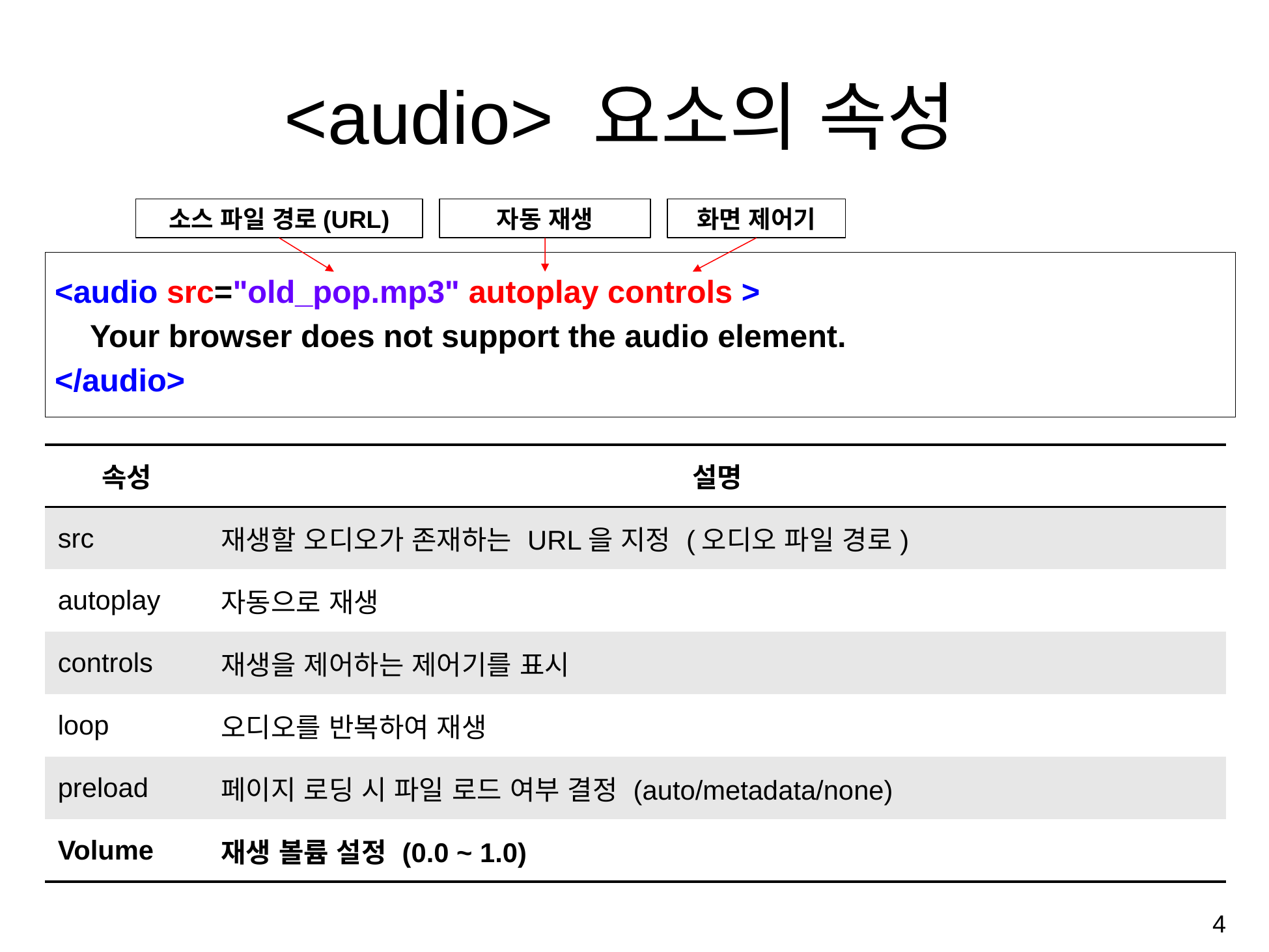

# <audio> 요소의 속성
소스 파일 경로(URL)
자동 재생
화면 제어기
<audio src="old_pop.mp3" autoplay controls >
    Your browser does not support the audio element.
</audio>
| 속성 | 설명 |
| --- | --- |
| src | 재생할 오디오가 존재하는 URL을 지정 (오디오 파일 경로) |
| autoplay | 자동으로 재생 |
| controls | 재생을 제어하는 제어기를 표시 |
| loop | 오디오를 반복하여 재생 |
| preload | 페이지 로딩 시 파일 로드 여부 결정 (auto/metadata/none) |
| Volume | 재생 볼륨 설정 (0.0 ~ 1.0) |
4